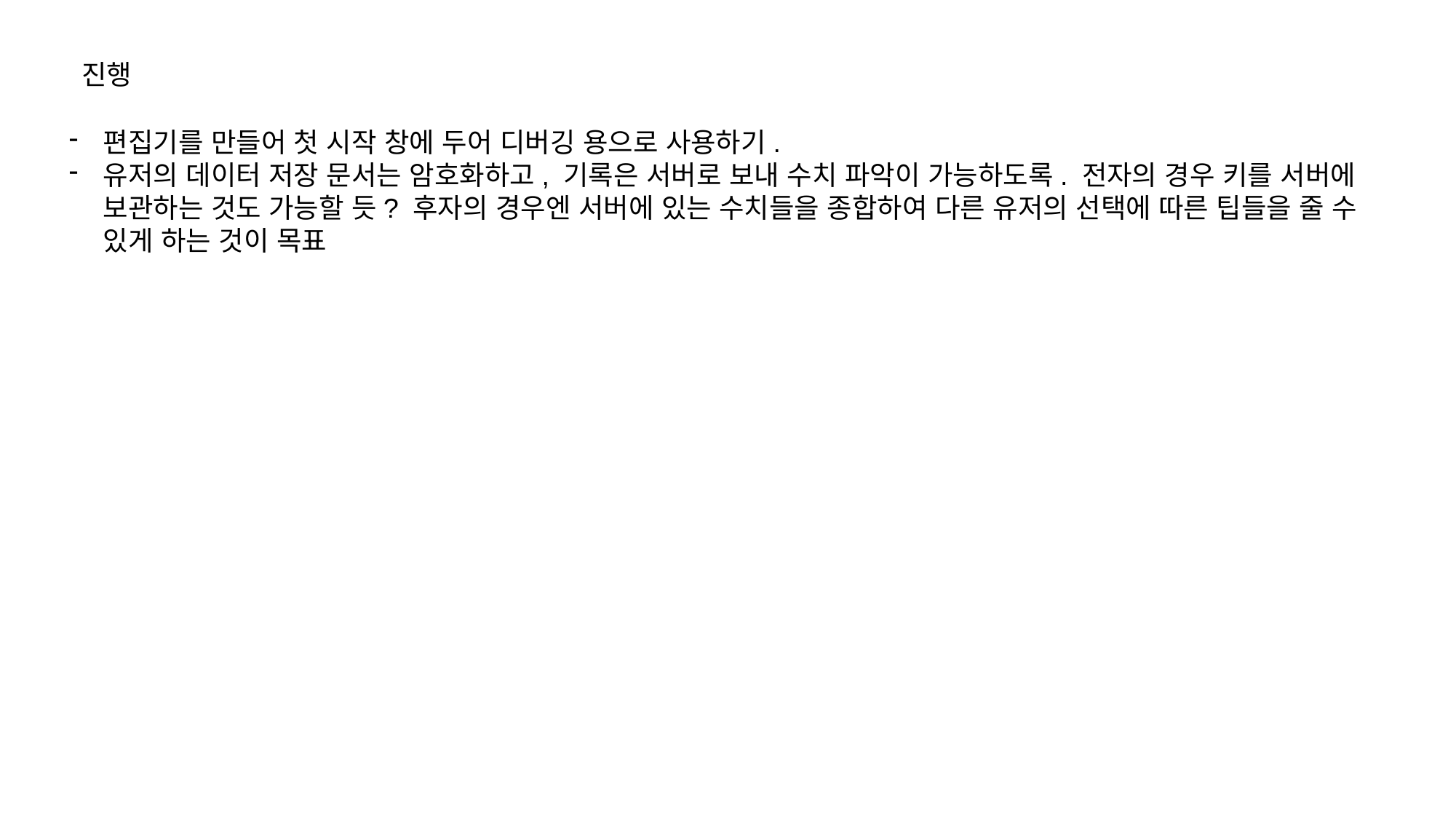

진행
편집기를 만들어 첫 시작 창에 두어 디버깅 용으로 사용하기.
유저의 데이터 저장 문서는 암호화하고, 기록은 서버로 보내 수치 파악이 가능하도록. 전자의 경우 키를 서버에 보관하는 것도 가능할 듯? 후자의 경우엔 서버에 있는 수치들을 종합하여 다른 유저의 선택에 따른 팁들을 줄 수 있게 하는 것이 목표